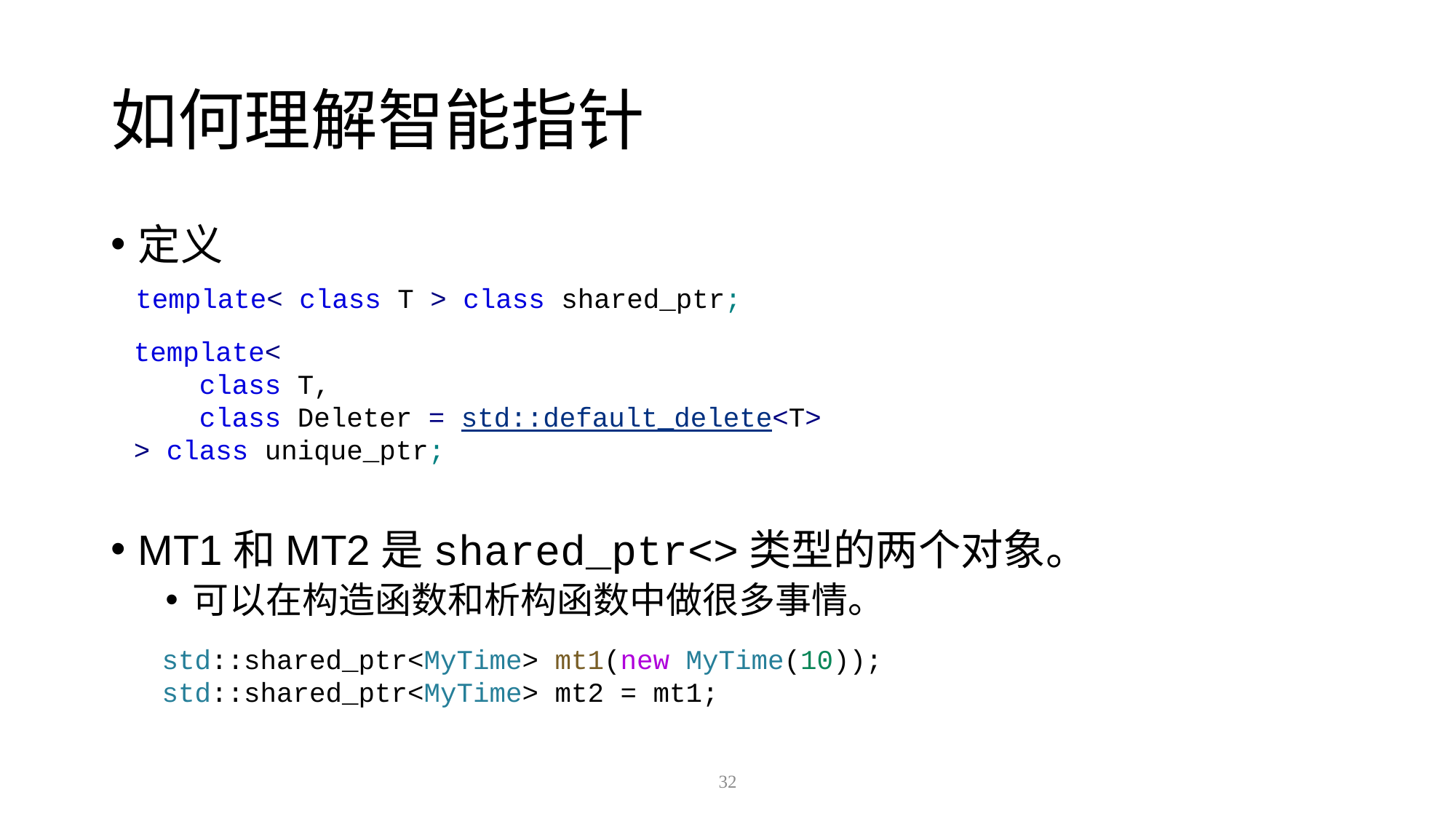

# 如何理解智能指针
定义

MT1和MT2是shared_ptr<>类型的两个对象。
可以在构造函数和析构函数中做很多事情。
template< class T > class shared_ptr;
template<
    class T,
    class Deleter = std::default_delete<T>
> class unique_ptr;
std::shared_ptr<MyTime> mt1(new MyTime(10));
std::shared_ptr<MyTime> mt2 = mt1;
32